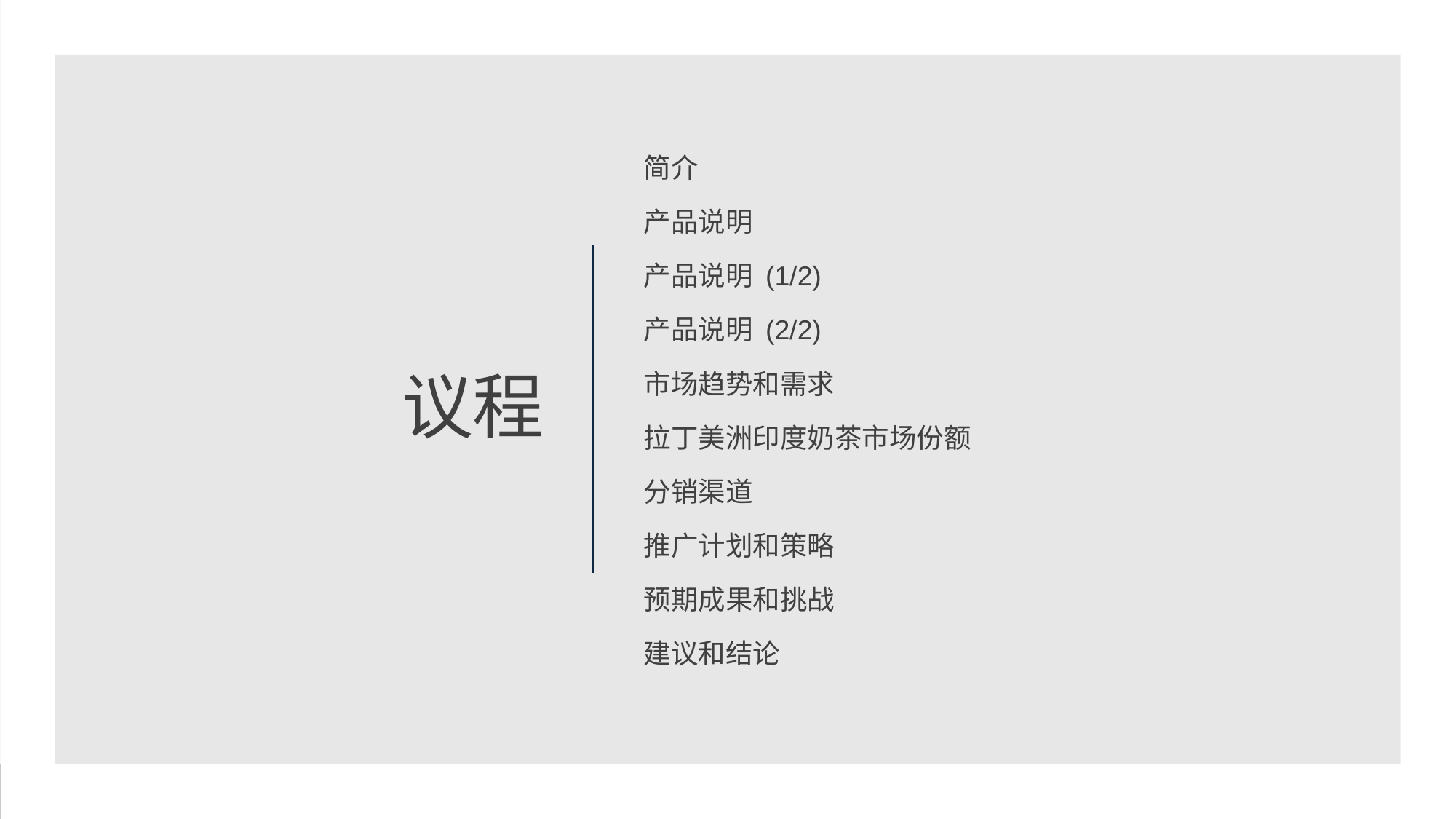

简介
产品说明
产品说明 (1/2)
产品说明 (2/2)
市场趋势和需求
拉丁美洲印度奶茶市场份额
分销渠道
推广计划和策略
预期成果和挑战
建议和结论
# 议程